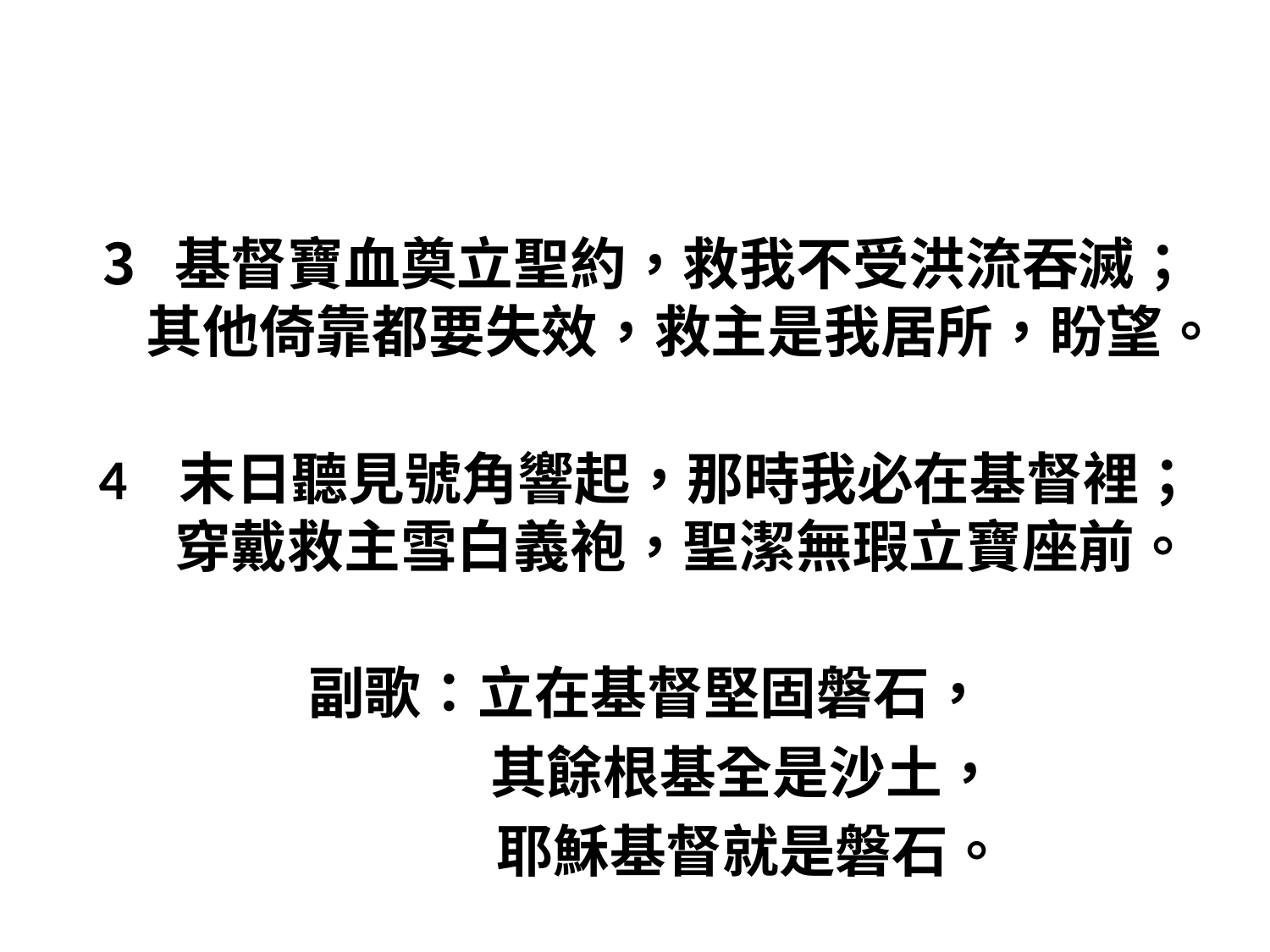

#
基督寶血奠立聖約，救我不受洪流吞滅；
其他倚靠都要失效，救主是我居所，盼望。
4   末日聽見號角響起，那時我必在基督裡；
穿戴救主雪白義袍，聖潔無瑕立寶座前。
副歌：立在基督堅固磐石，
              其餘根基全是沙土，
               耶穌基督就是磐石。